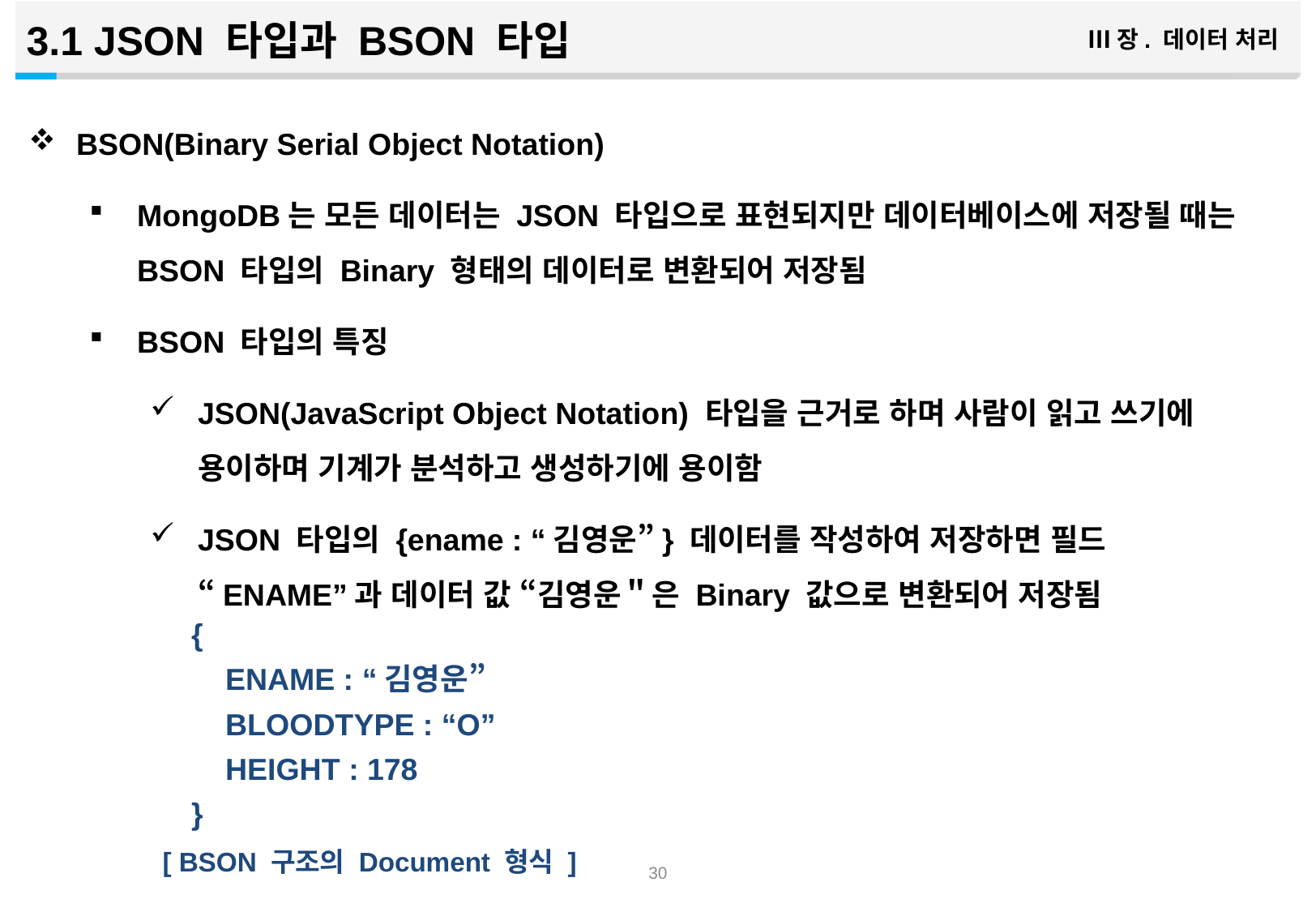

3.1 JSON 타입과 BSON 타입
Ⅲ장. 데이터 처리
BSON(Binary Serial Object Notation)
MongoDB는 모든 데이터는 JSON 타입으로 표현되지만 데이터베이스에 저장될 때는 BSON 타입의 Binary 형태의 데이터로 변환되어 저장됨
BSON 타입의 특징
JSON(JavaScript Object Notation) 타입을 근거로 하며 사람이 읽고 쓰기에  용이하며 기계가 분석하고 생성하기에 용이함
JSON 타입의 {ename : “김영운”} 데이터를 작성하여 저장하면 필드 “ENAME”과 데이터 값 “김영운＂은 Binary 값으로 변환되어 저장됨
{
    ENAME : “김영운”
    BLOODTYPE : “O”
    HEIGHT : 178
}
[ BSON 구조의 Document 형식 ]
30